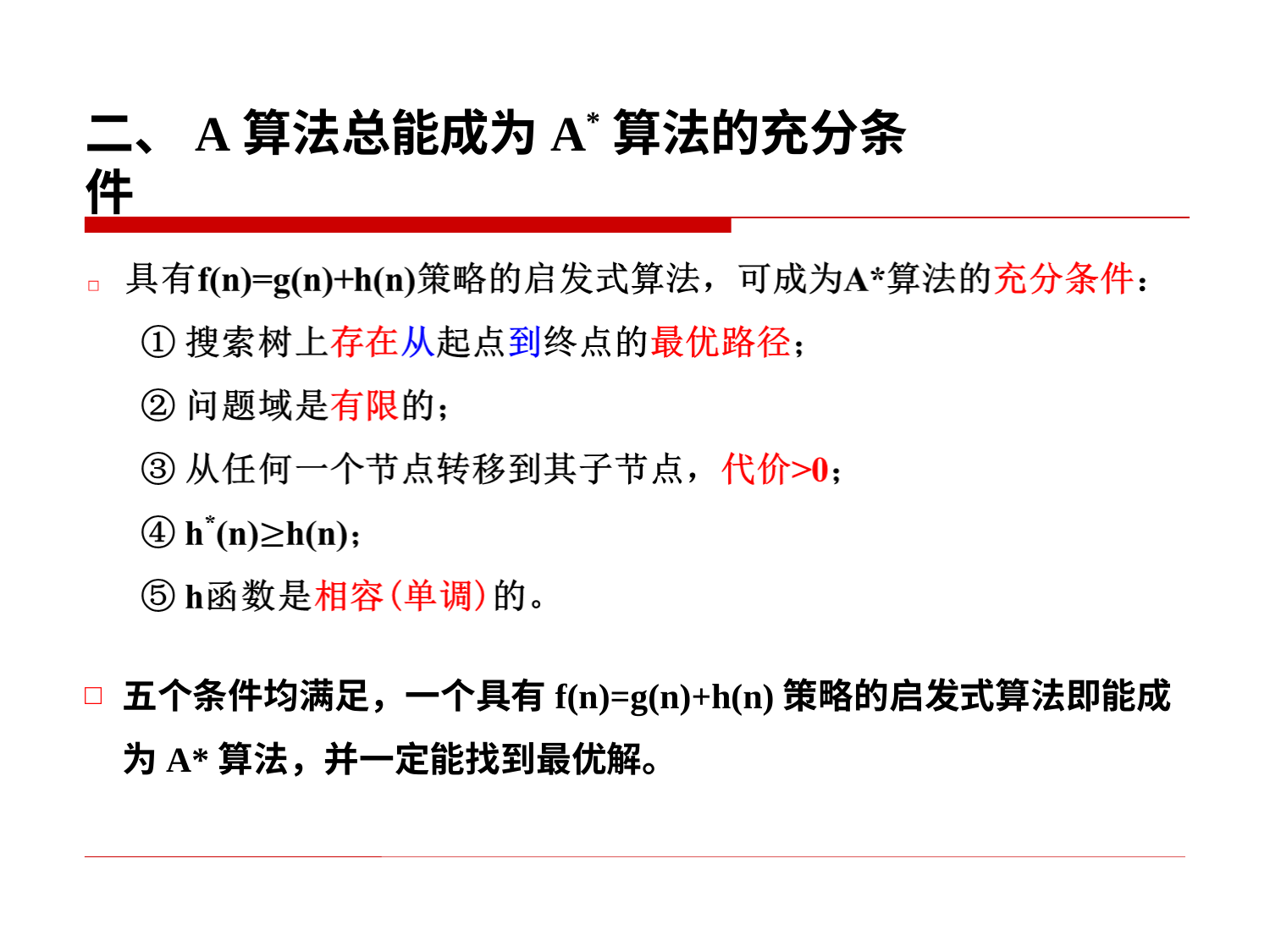

二、A算法总能成为A*算法的充分条件

五个条件均满足，一个具有f(n)=g(n)+h(n)策略的启发式算法即能成为A*算法，并一定能找到最优解。